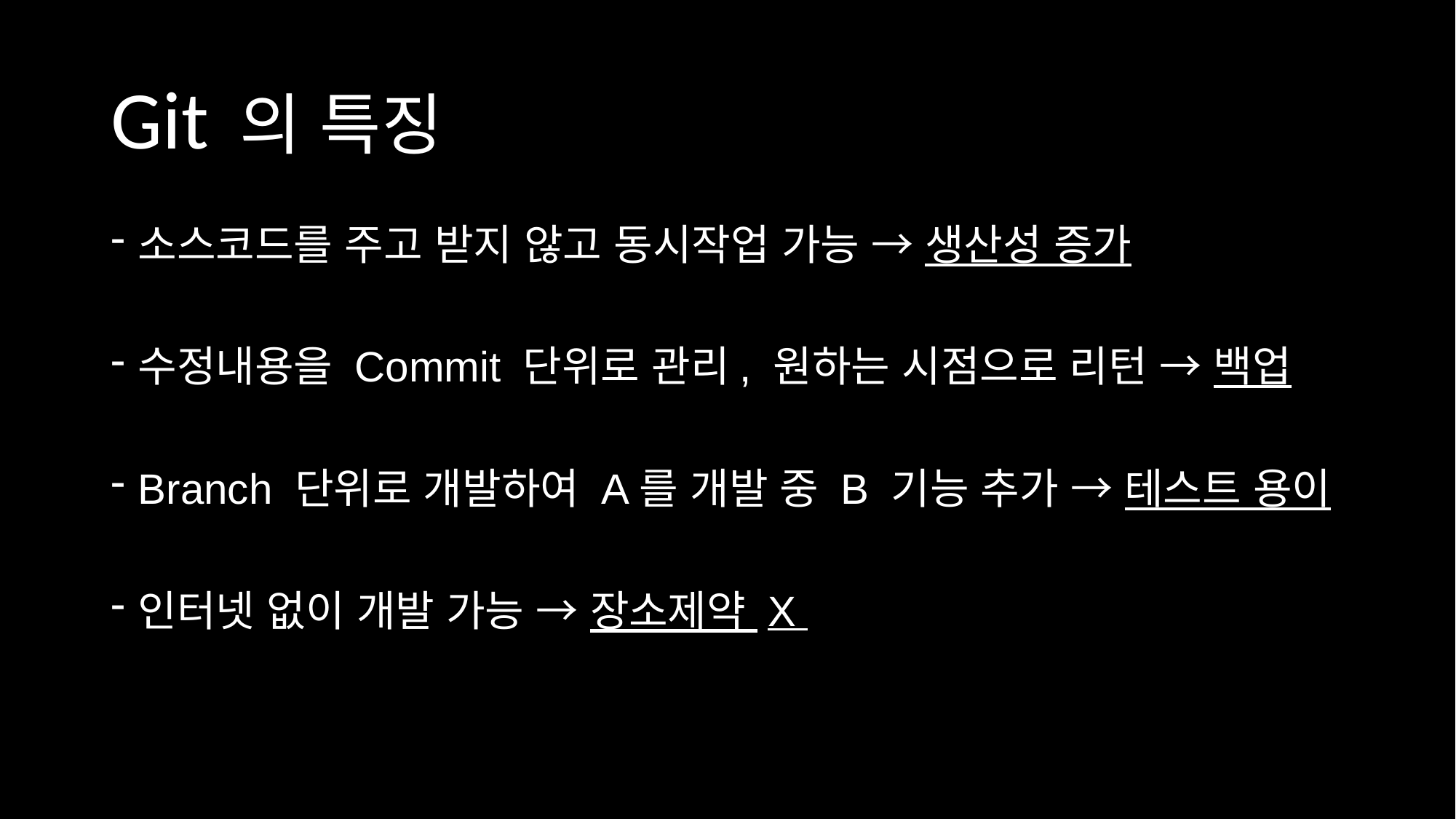

# Git 의 특징
소스코드를 주고 받지 않고 동시작업 가능 → 생산성 증가

수정내용을 Commit 단위로 관리, 원하는 시점으로 리턴 → 백업

Branch 단위로 개발하여 A를 개발 중 B 기능 추가 → 테스트 용이

인터넷 없이 개발 가능 → 장소제약 X